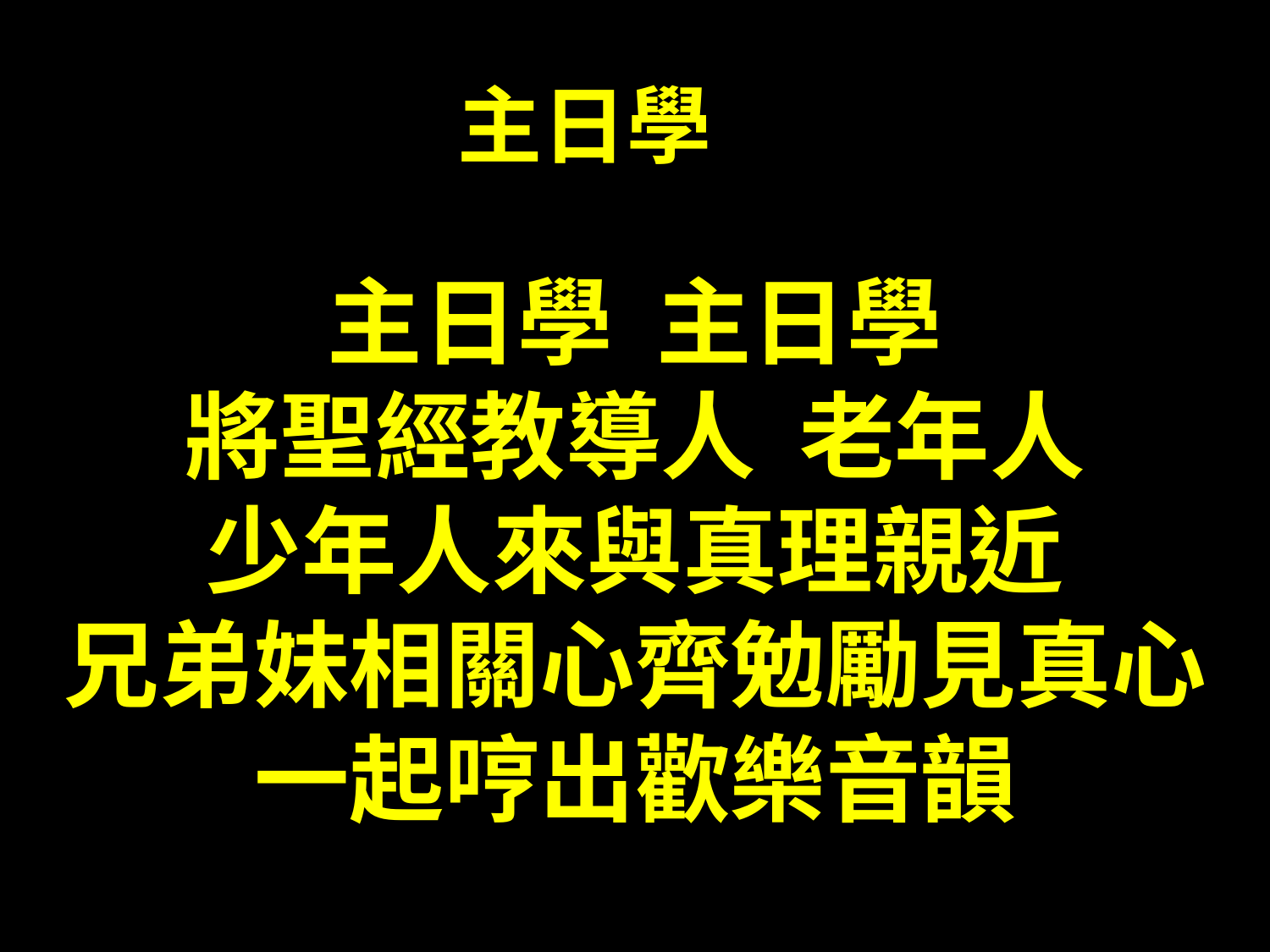

主日學
主日學  主日學
將聖經教導人  老年人
少年人來與真理親近
兄弟妹相關心齊勉勵見真心
一起哼出歡樂音韻